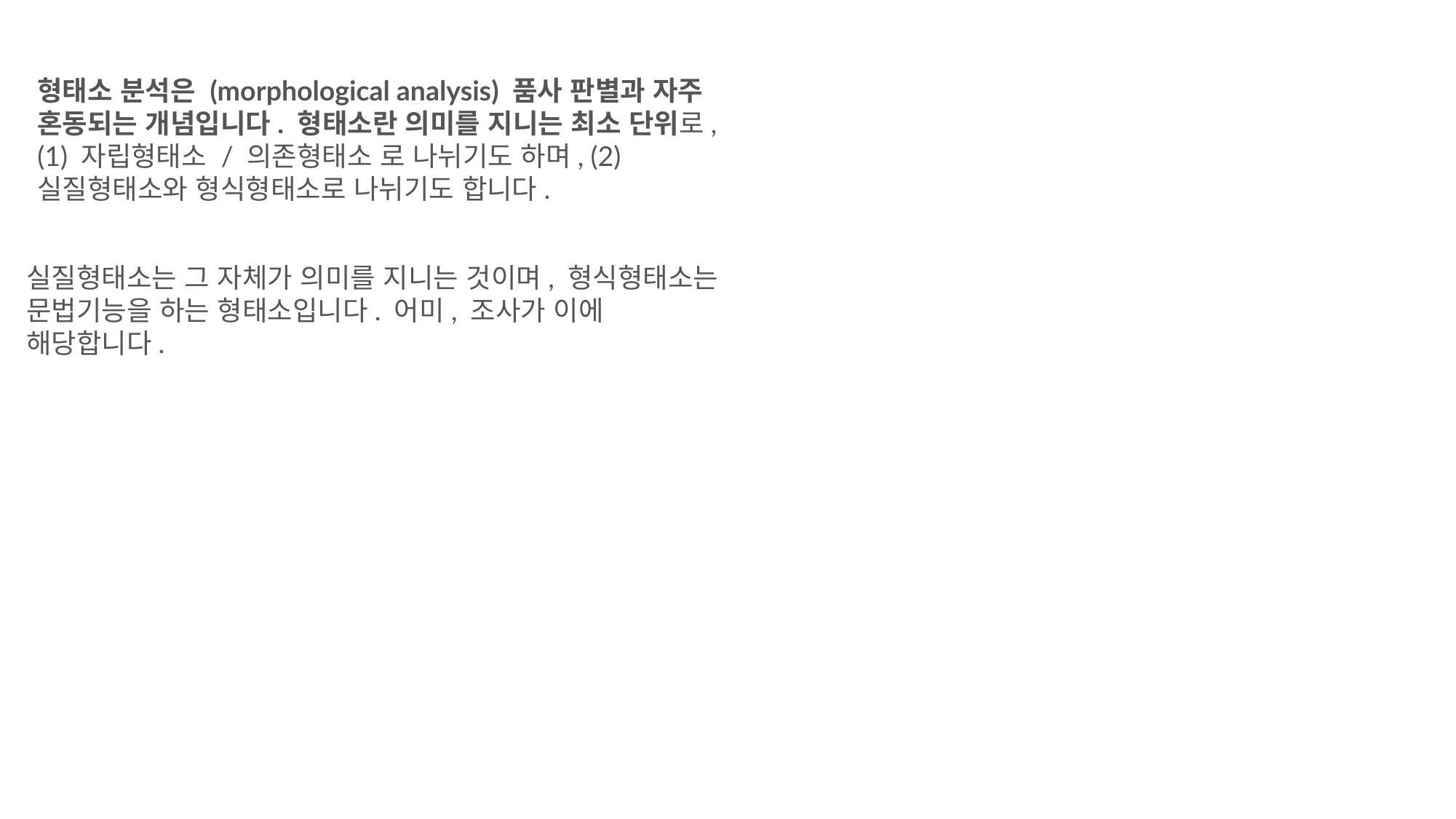

형태소 분석은 (morphological analysis) 품사 판별과 자주 혼동되는 개념입니다. 형태소란 의미를 지니는 최소 단위로, (1) 자립형태소 / 의존형태소 로 나뉘기도 하며, (2) 실질형태소와 형식형태소로 나뉘기도 합니다.
실질형태소는 그 자체가 의미를 지니는 것이며, 형식형태소는 문법기능을 하는 형태소입니다. 어미, 조사가 이에 해당합니다.